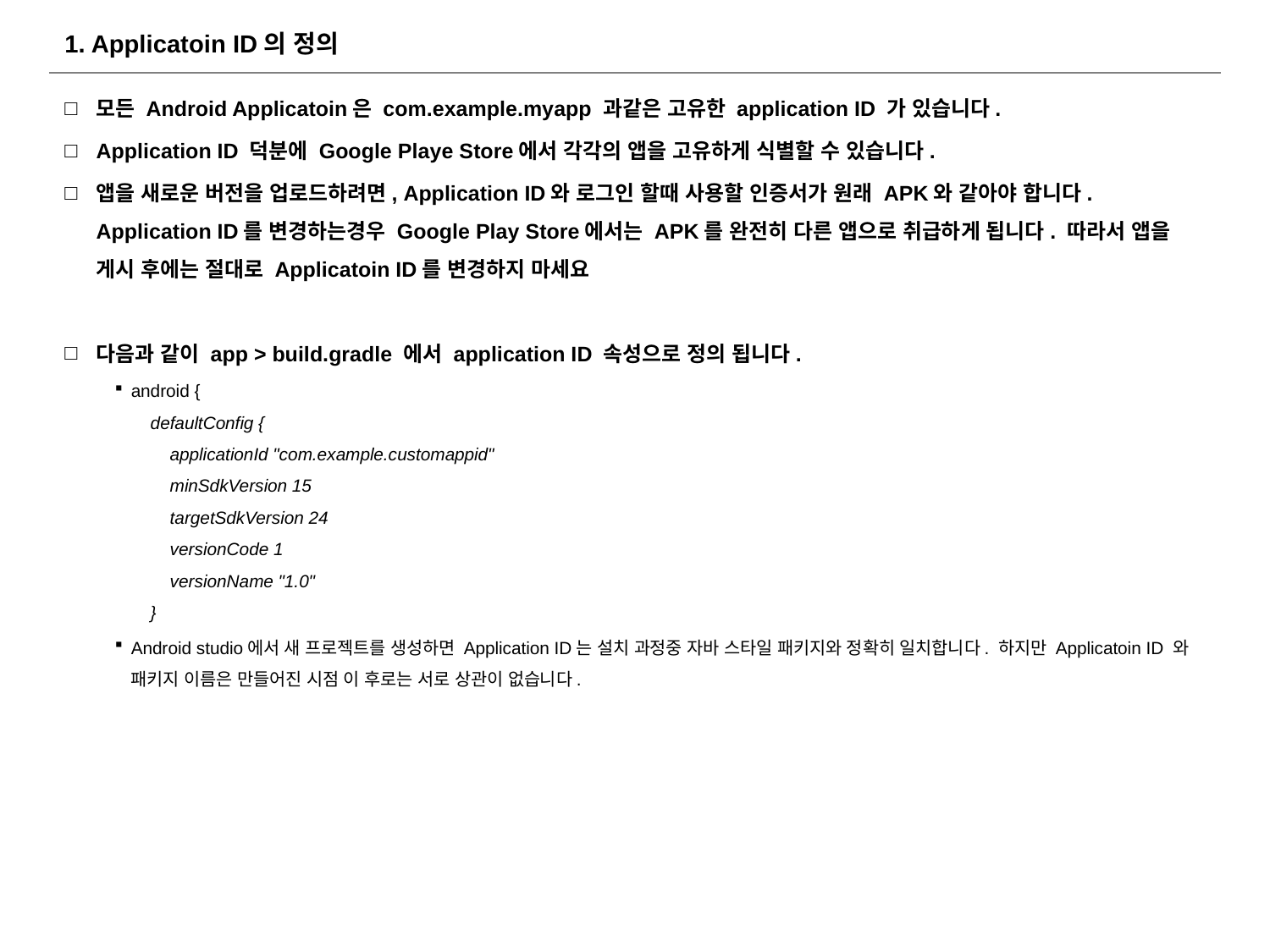

# 1. Applicatoin ID의 정의
모든 Android Applicatoin은 com.example.myapp 과같은 고유한 application ID 가 있습니다.
Application ID 덕분에 Google Playe Store에서 각각의 앱을 고유하게 식별할 수 있습니다.
앱을 새로운 버전을 업로드하려면, Application ID와 로그인 할때 사용할 인증서가 원래 APK와 같아야 합니다. Application ID를 변경하는경우 Google Play Store에서는 APK를 완전히 다른 앱으로 취급하게 됩니다. 따라서 앱을 게시 후에는 절대로 Applicatoin ID를 변경하지 마세요

다음과 같이 app > build.gradle 에서 application ID 속성으로 정의 됩니다.
android {
    defaultConfig {
        applicationId "com.example.customappid"
        minSdkVersion 15
        targetSdkVersion 24
        versionCode 1
        versionName "1.0"
    }
Android studio에서 새 프로젝트를 생성하면 Application ID는 설치 과정중 자바 스타일 패키지와 정확히 일치합니다. 하지만 Applicatoin ID 와 패키지 이름은 만들어진 시점 이 후로는 서로 상관이 없습니다.